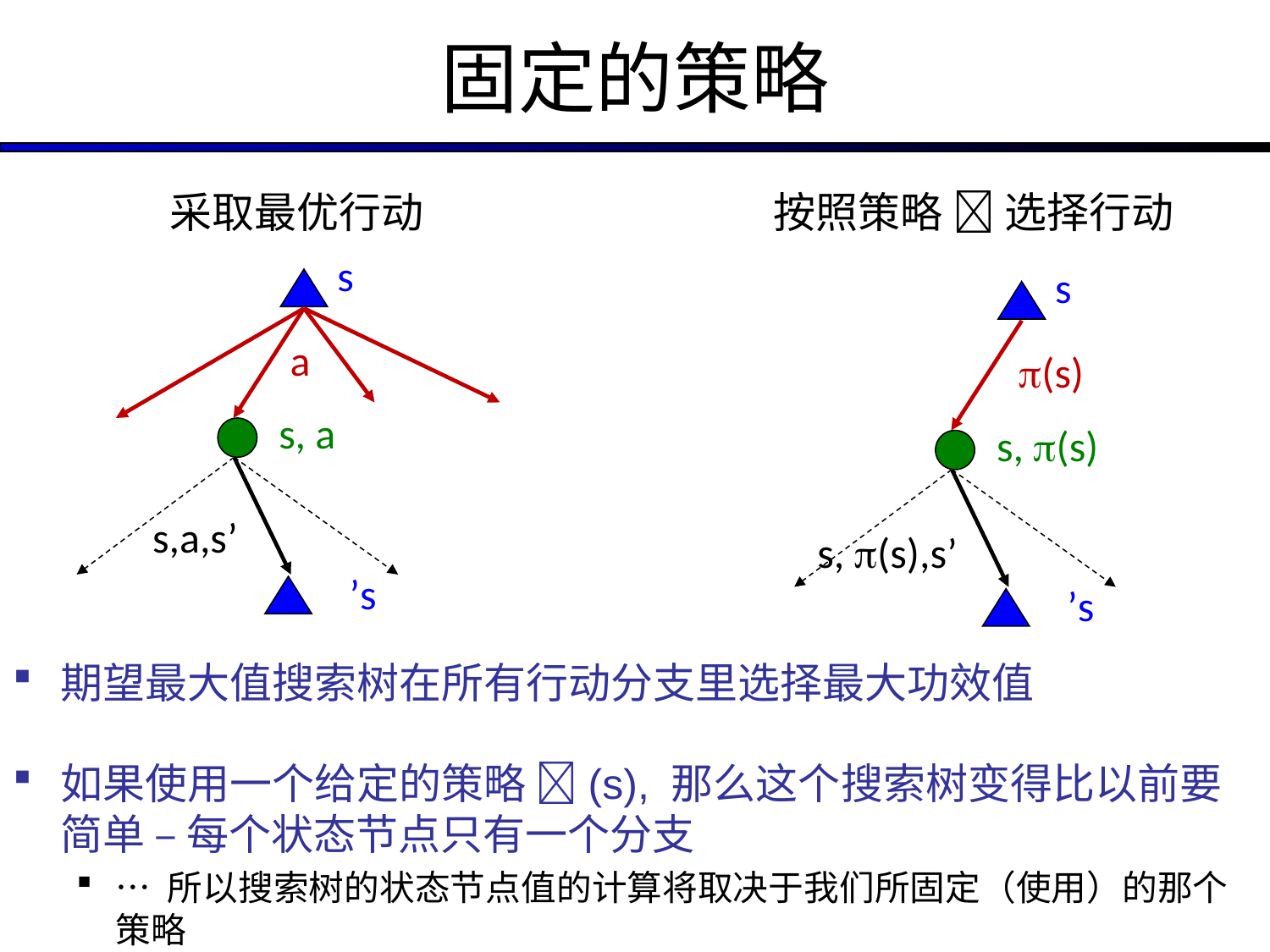

# 固定的策略
采取最优行动
按照策略 π 选择行动
s

a
s, a

s,a,s’
s’

s

π(s)
s, π(s)

s, π(s),s’
s’

期望最大值搜索树在所有行动分支里选择最大功效值

如果使用一个给定的策略 π(s), 那么这个搜索树变得比以前要简单 – 每个状态节点只有一个分支
… 所以搜索树的状态节点值的计算将取决于我们所固定（使用）的那个策略